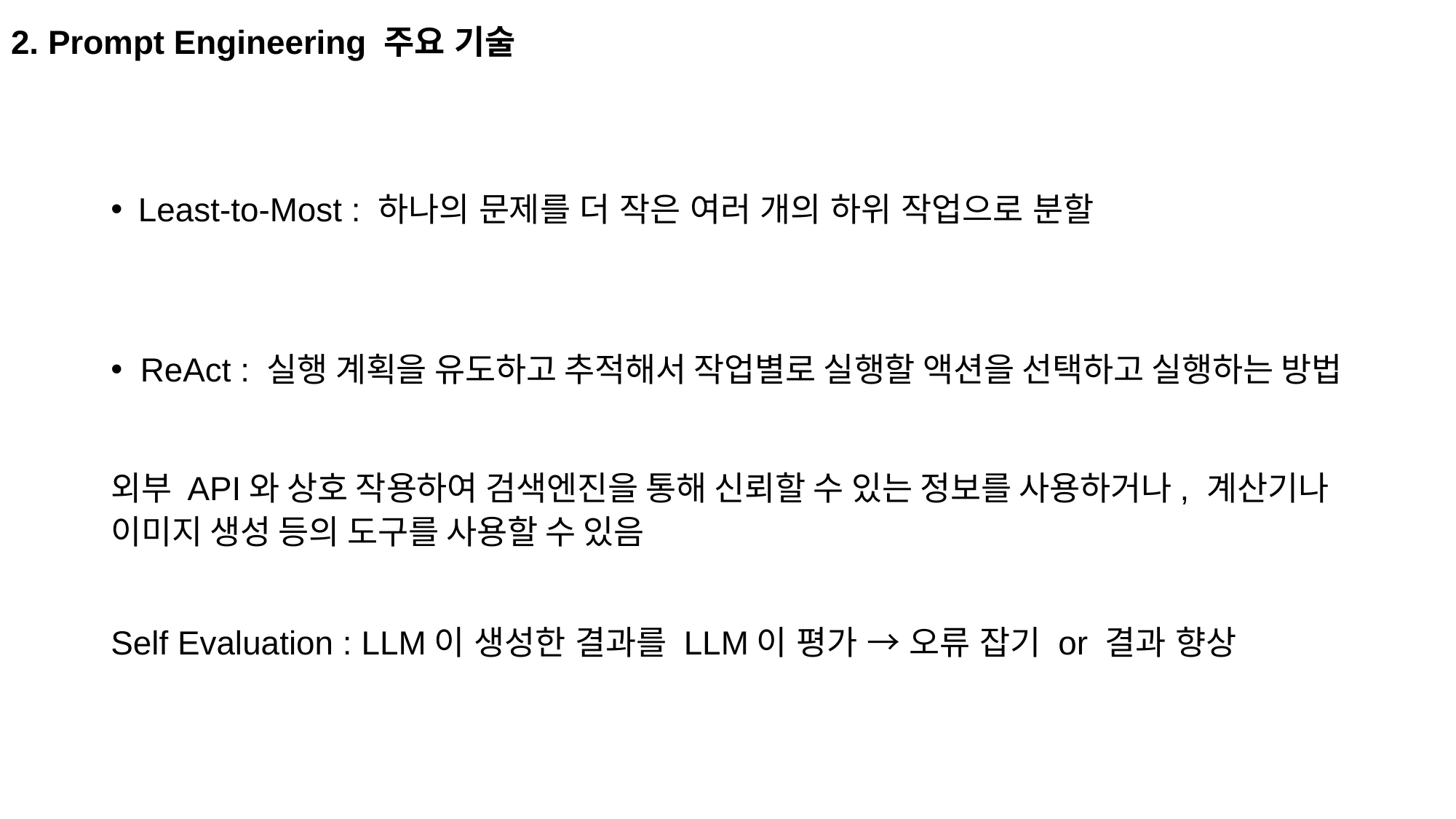

# 2. Prompt Engineering 주요 기술
Least-to-Most : 하나의 문제를 더 작은 여러 개의 하위 작업으로 분할
ReAct : 실행 계획을 유도하고 추적해서 작업별로 실행할 액션을 선택하고 실행하는 방법

외부 API와 상호 작용하여 검색엔진을 통해 신뢰할 수 있는 정보를 사용하거나, 계산기나 이미지 생성 등의 도구를 사용할 수 있음
Self Evaluation : LLM이 생성한 결과를 LLM이 평가 → 오류 잡기 or 결과 향상